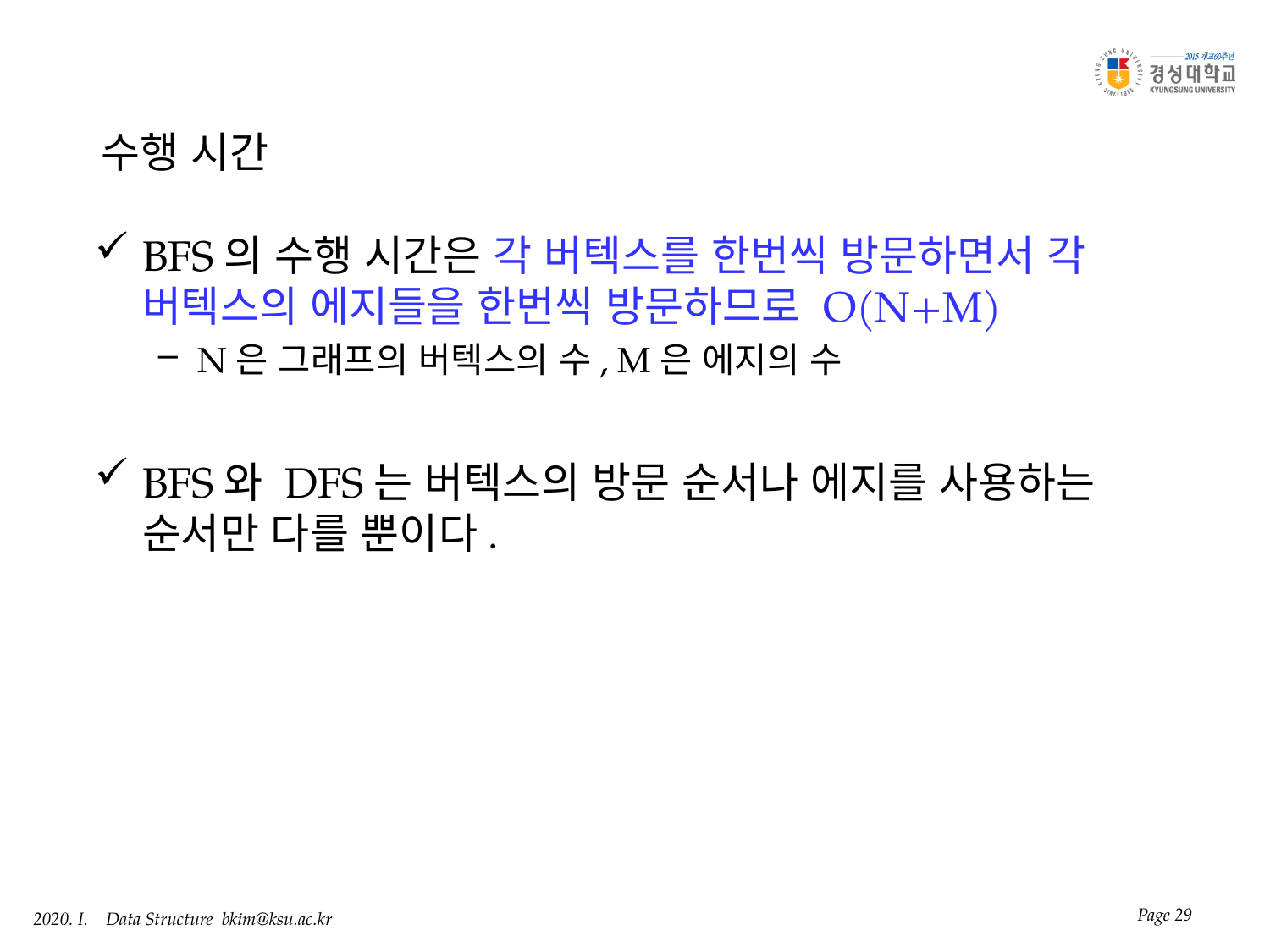

# 수행 시간
BFS의 수행 시간은 각 버텍스를 한번씩 방문하면서 각 버텍스의 에지들을 한번씩 방문하므로 O(N+M)
N은 그래프의 버텍스의 수, M은 에지의 수

BFS와 DFS는 버텍스의 방문 순서나 에지를 사용하는  순서만 다를 뿐이다.
Page 29